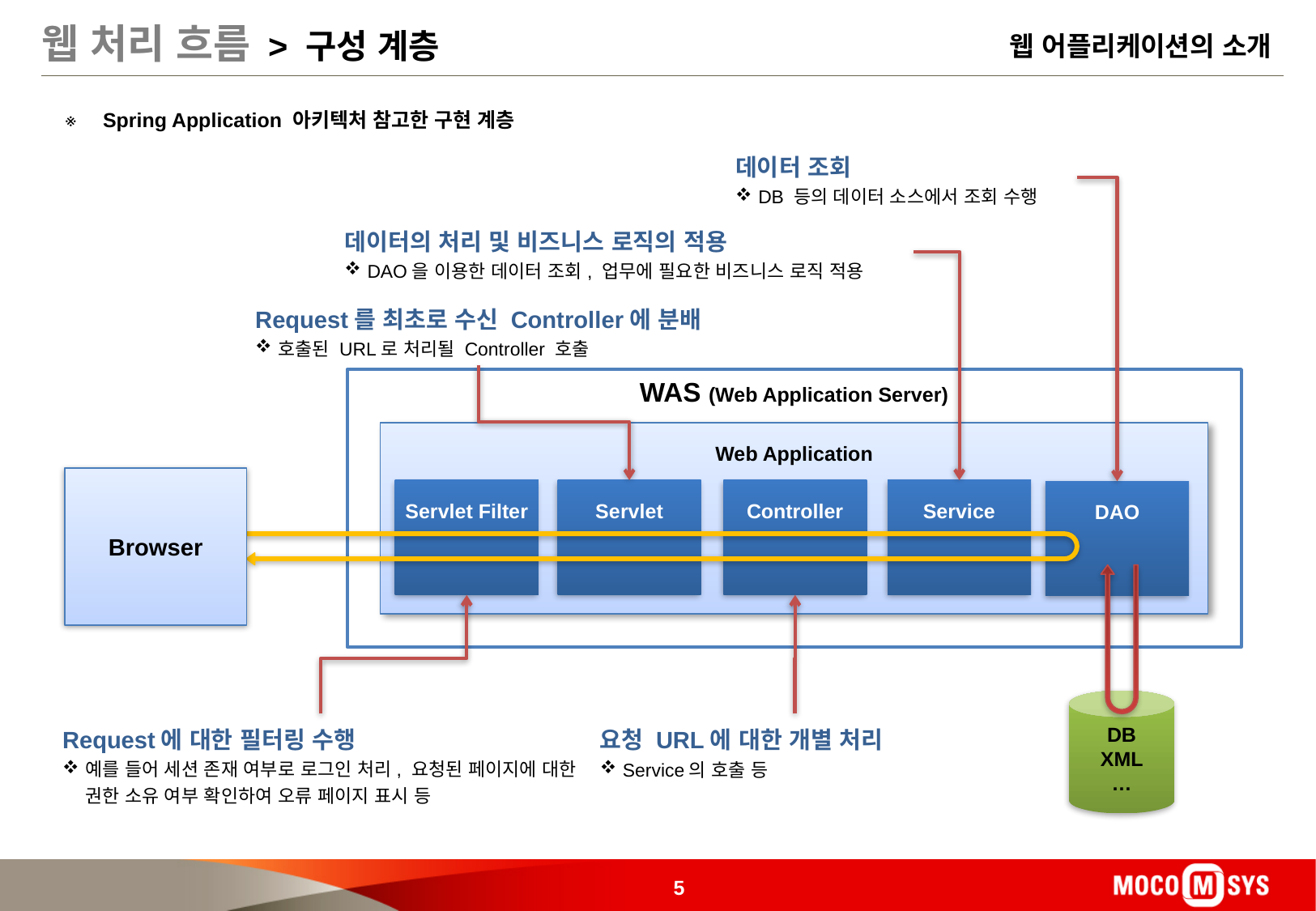

# 웹 처리 흐름 > 구성 계층
웹 어플리케이션의 소개
Spring Application 아키텍처 참고한 구현 계층

데이터 조회
DB 등의 데이터 소스에서 조회 수행
데이터의 처리 및 비즈니스 로직의 적용
DAO을 이용한 데이터 조회, 업무에 필요한 비즈니스 로직 적용
Request를 최초로 수신 Controller에 분배
호출된 URL로 처리될 Controller 호출
WAS (Web Application Server)
Web Application
Browser
Servlet Filter
Controller
Service
Servlet
DAO

DB
XML
…
Request에 대한 필터링 수행
예를 들어 세션 존재 여부로 로그인 처리, 요청된 페이지에 대한 권한 소유 여부 확인하여 오류 페이지 표시 등
요청 URL에 대한 개별 처리
Service의 호출 등